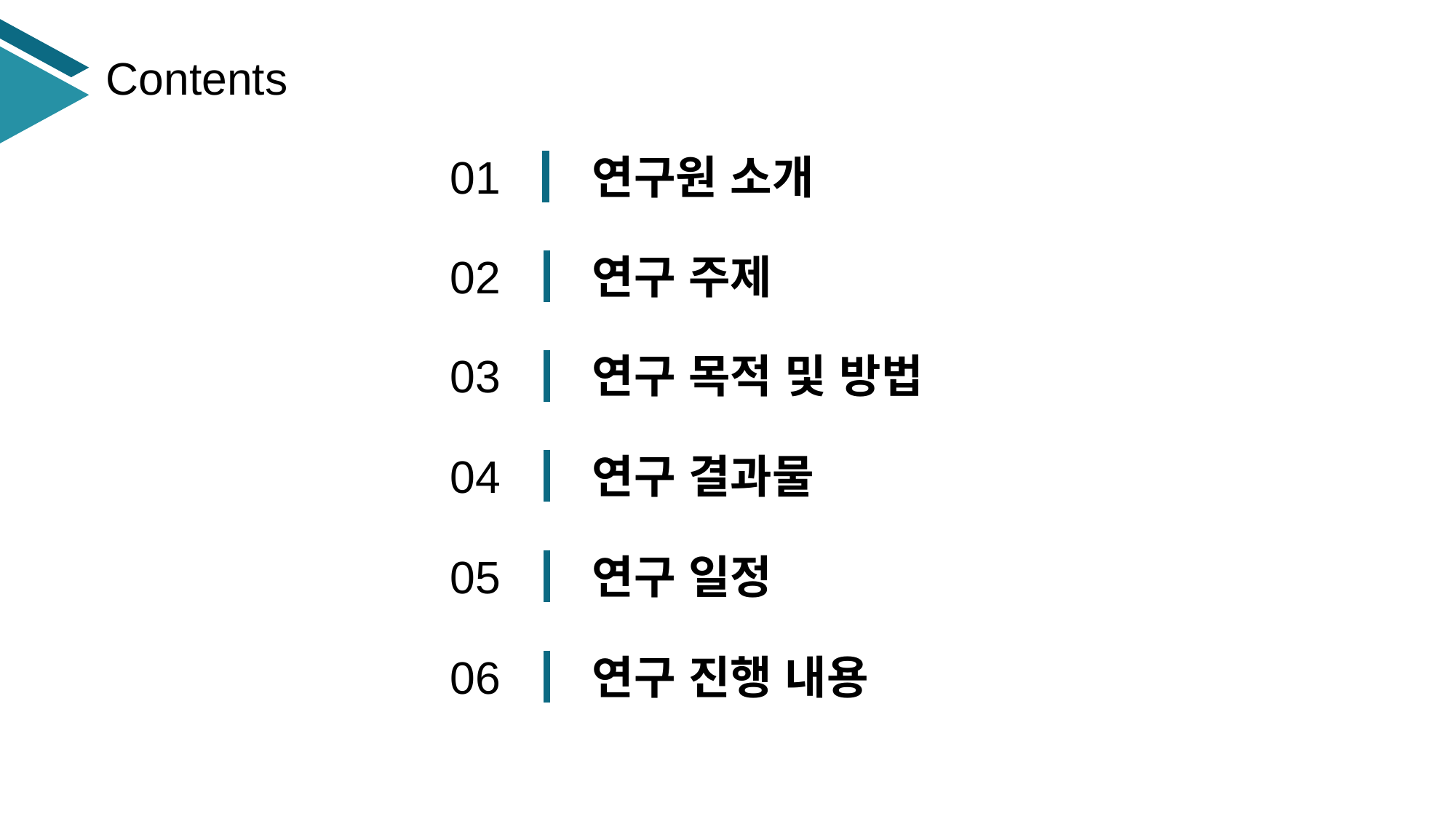

Contents

01
연구원 소개
02
연구 주제
03
연구 목적 및 방법
04
연구 결과물
05
연구 일정
06
연구 진행 내용